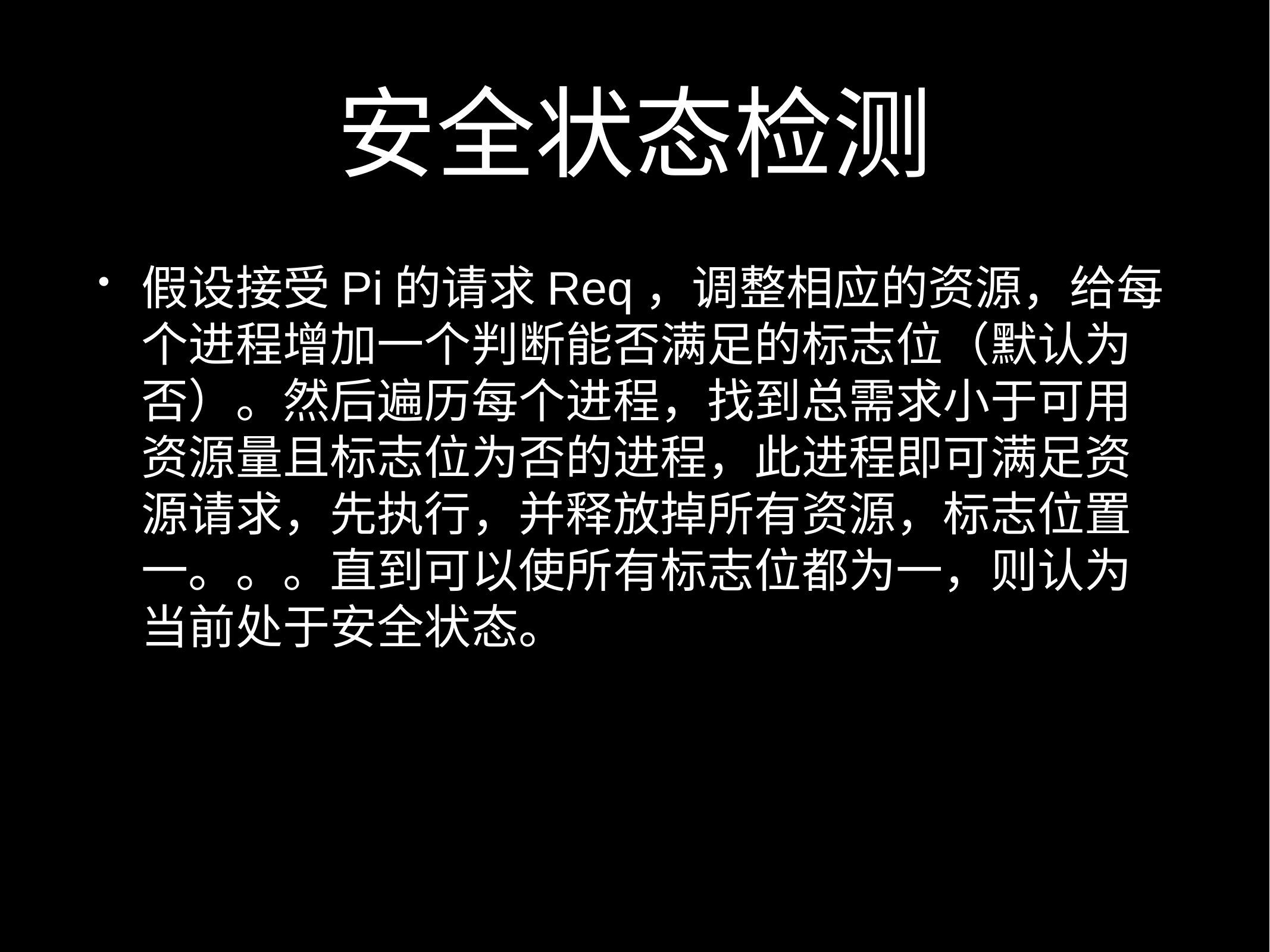

# 安全状态检测
假设接受Pi的请求Req，调整相应的资源，给每个进程增加一个判断能否满足的标志位（默认为否）。然后遍历每个进程，找到总需求小于可用资源量且标志位为否的进程，此进程即可满足资源请求，先执行，并释放掉所有资源，标志位置一。。。直到可以使所有标志位都为一，则认为当前处于安全状态。